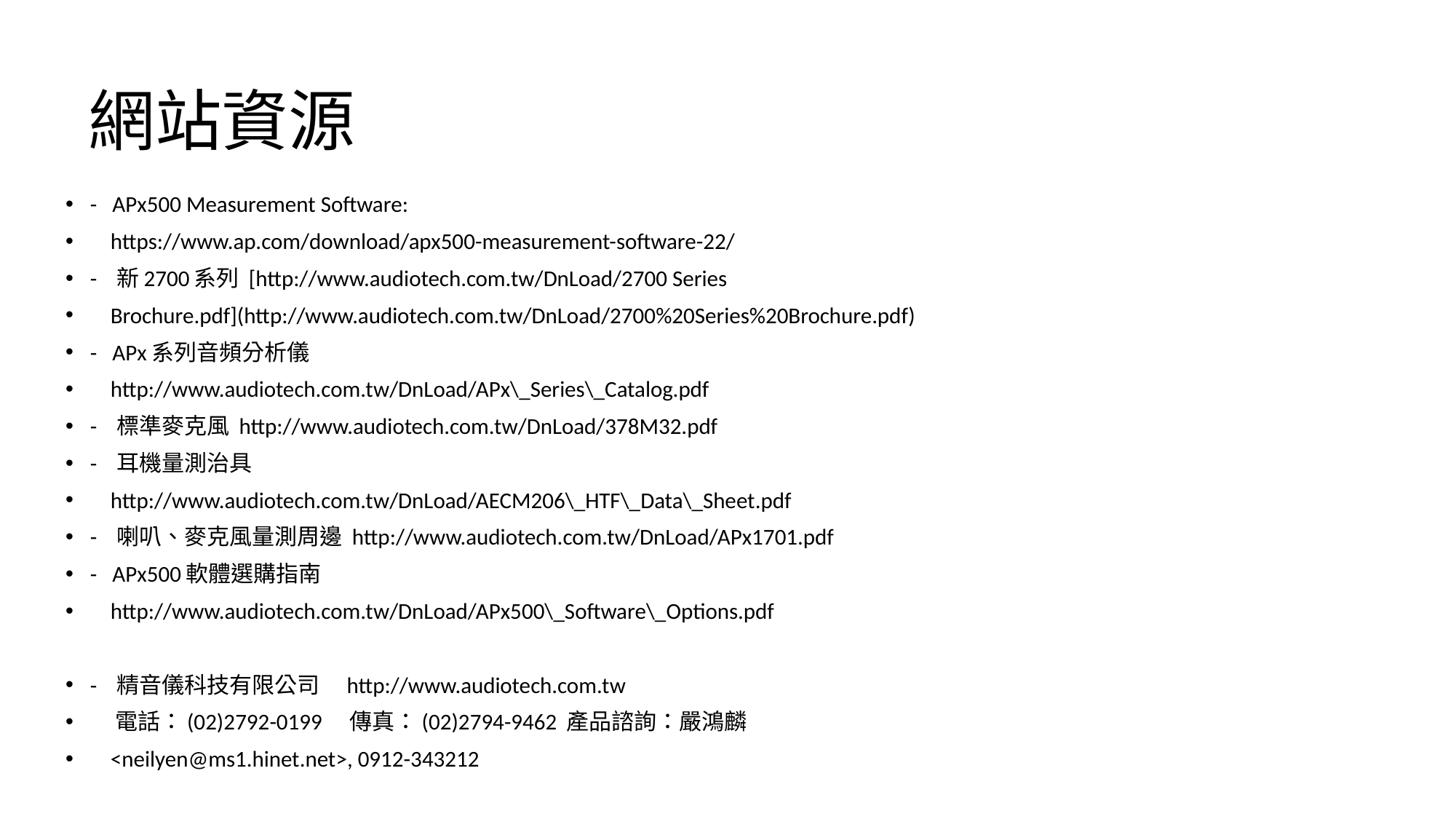

# 網站資源
-   APx500 Measurement Software:
    https://www.ap.com/download/apx500-measurement-software-22/
-   新2700系列 [http://www.audiotech.com.tw/DnLoad/2700 Series
    Brochure.pdf](http://www.audiotech.com.tw/DnLoad/2700%20Series%20Brochure.pdf)
-   APx系列音頻分析儀
    http://www.audiotech.com.tw/DnLoad/APx\_Series\_Catalog.pdf
-   標準麥克風 http://www.audiotech.com.tw/DnLoad/378M32.pdf
-   耳機量測治具
    http://www.audiotech.com.tw/DnLoad/AECM206\_HTF\_Data\_Sheet.pdf
-   喇叭、麥克風量測周邊 http://www.audiotech.com.tw/DnLoad/APx1701.pdf
-   APx500軟體選購指南
    http://www.audiotech.com.tw/DnLoad/APx500\_Software\_Options.pdf

-   精音儀科技有限公司　http://www.audiotech.com.tw
    電話：(02)2792-0199　傳真：(02)2794-9462 產品諮詢：嚴鴻麟
    <neilyen@ms1.hinet.net>, 0912-343212